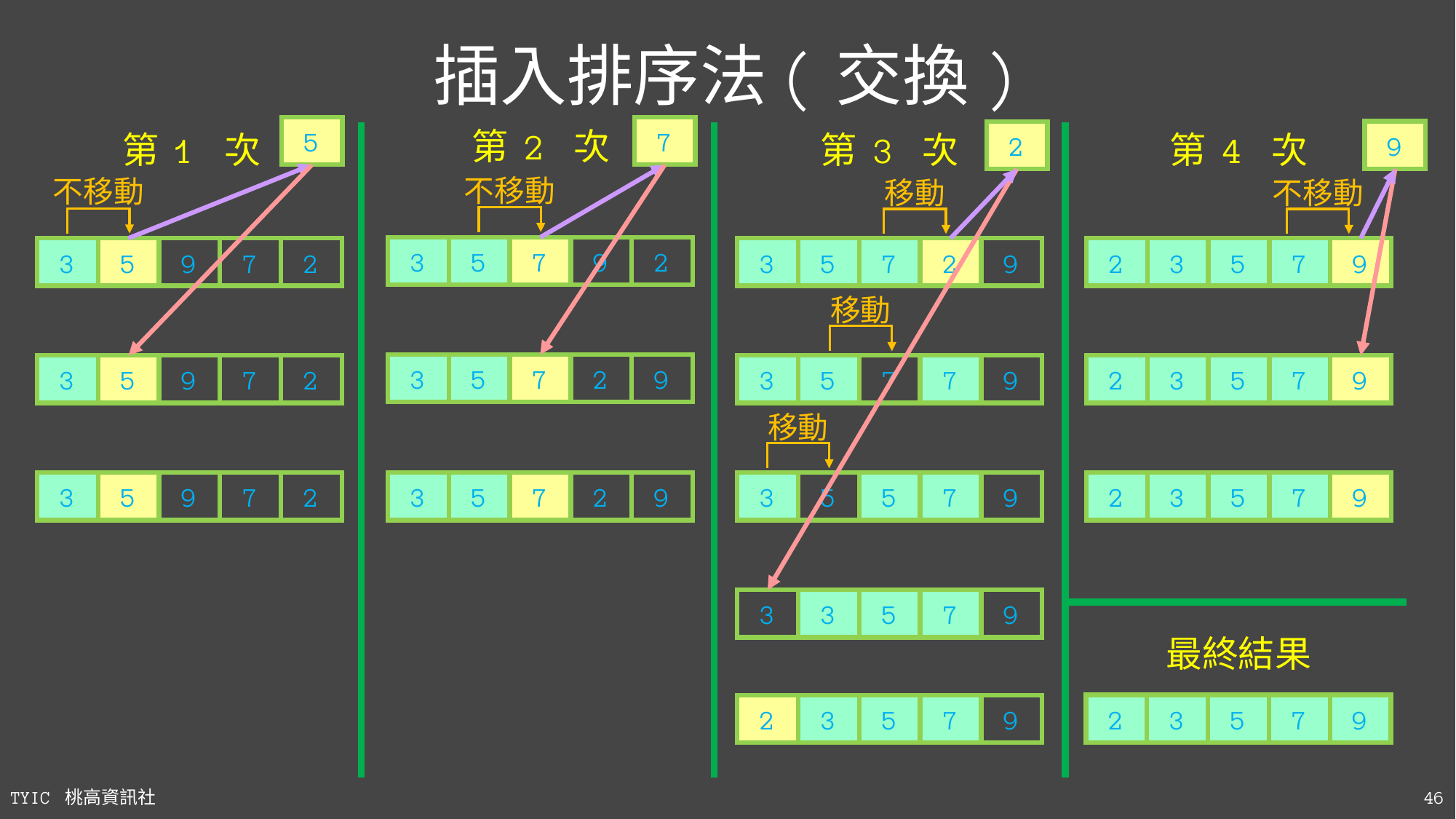

# 插入排序法(交換)
5
7
第 2 次
9
2
第 1 次
第 3 次
第 4 次
不移動
不移動
移動
不移動
3
5
7
9
2
3
5
9
7
2
3
5
7
2
9
2
3
5
7
9
移動
3
5
7
2
9
3
5
9
7
2
3
5
7
7
9
2
3
5
7
9
移動
3
5
9
7
2
3
5
7
2
9
3
5
5
7
9
2
3
5
7
9
3
3
5
7
9
最終結果
2
3
5
7
9
2
3
5
7
9